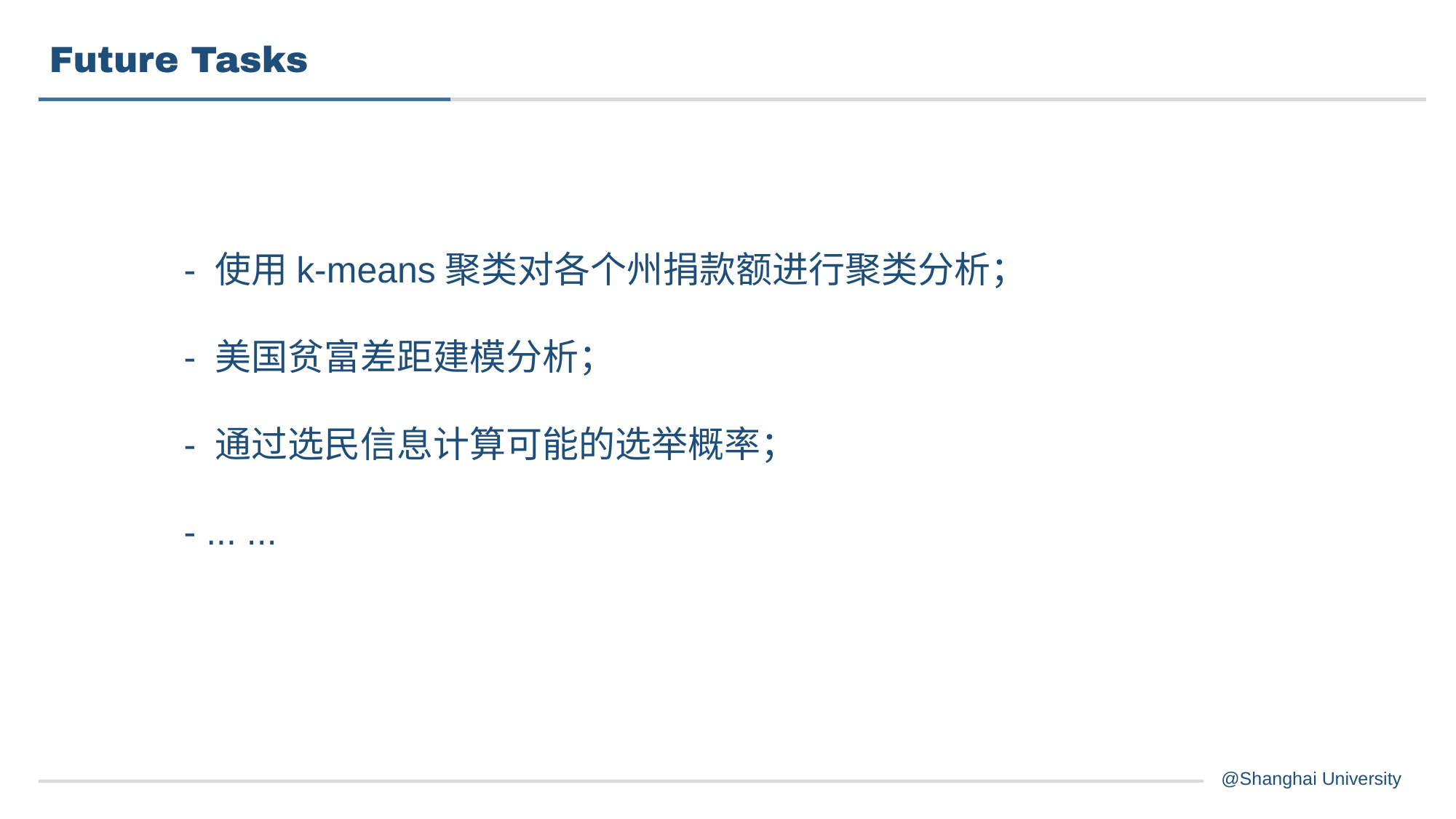

Future Tasks
- 使用k-means聚类对各个州捐款额进行聚类分析；
- 美国贫富差距建模分析；
- 通过选民信息计算可能的选举概率；
- ... ...
@Shanghai University